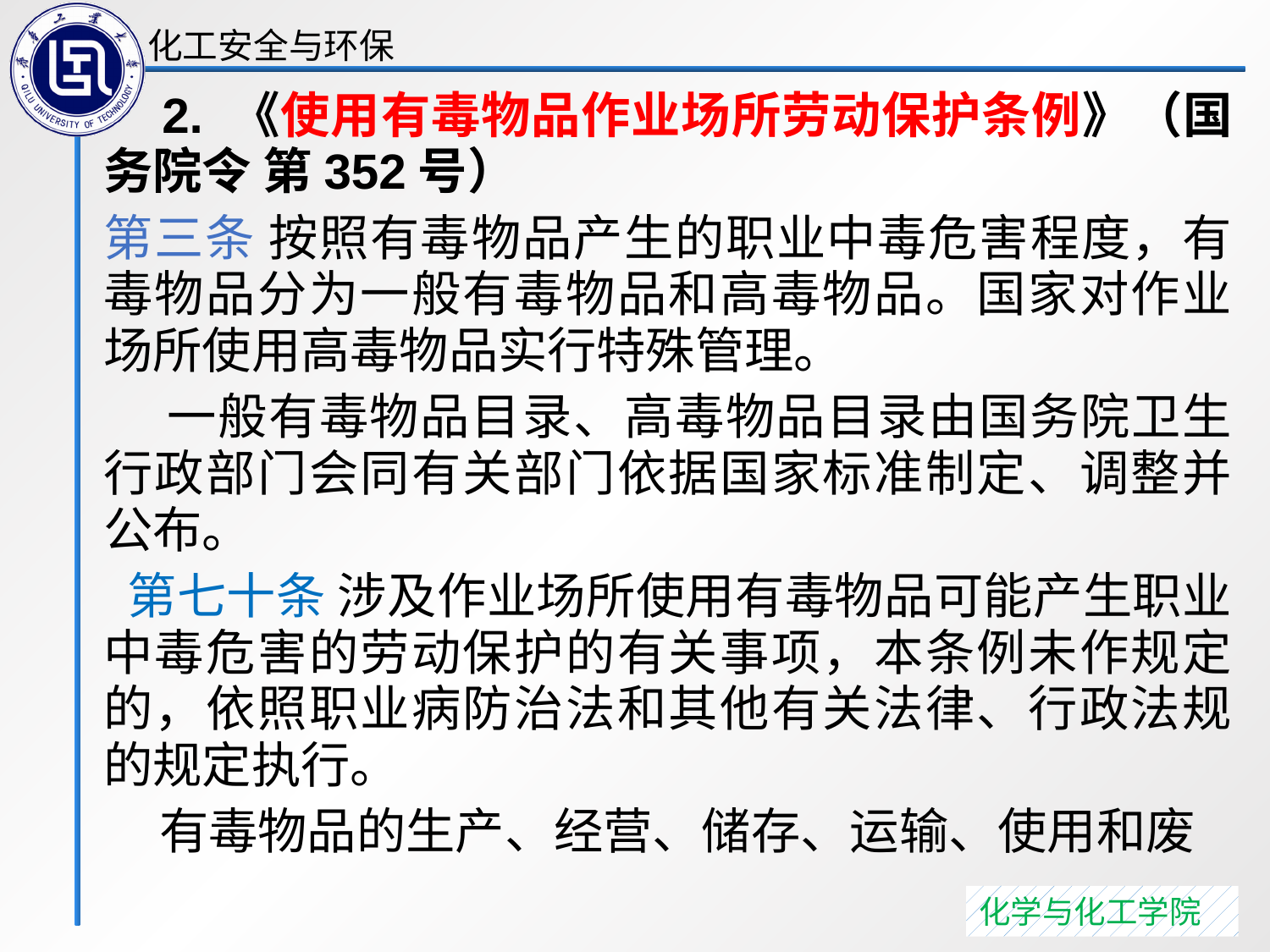

2. 《使用有毒物品作业场所劳动保护条例》（国务院令 第352号）
第三条 按照有毒物品产生的职业中毒危害程度，有毒物品分为一般有毒物品和高毒物品。国家对作业场所使用高毒物品实行特殊管理。
    一般有毒物品目录、高毒物品目录由国务院卫生行政部门会同有关部门依据国家标准制定、调整并公布。
 第七十条 涉及作业场所使用有毒物品可能产生职业中毒危害的劳动保护的有关事项，本条例未作规定的，依照职业病防治法和其他有关法律、行政法规的规定执行。
    有毒物品的生产、经营、储存、运输、使用和废